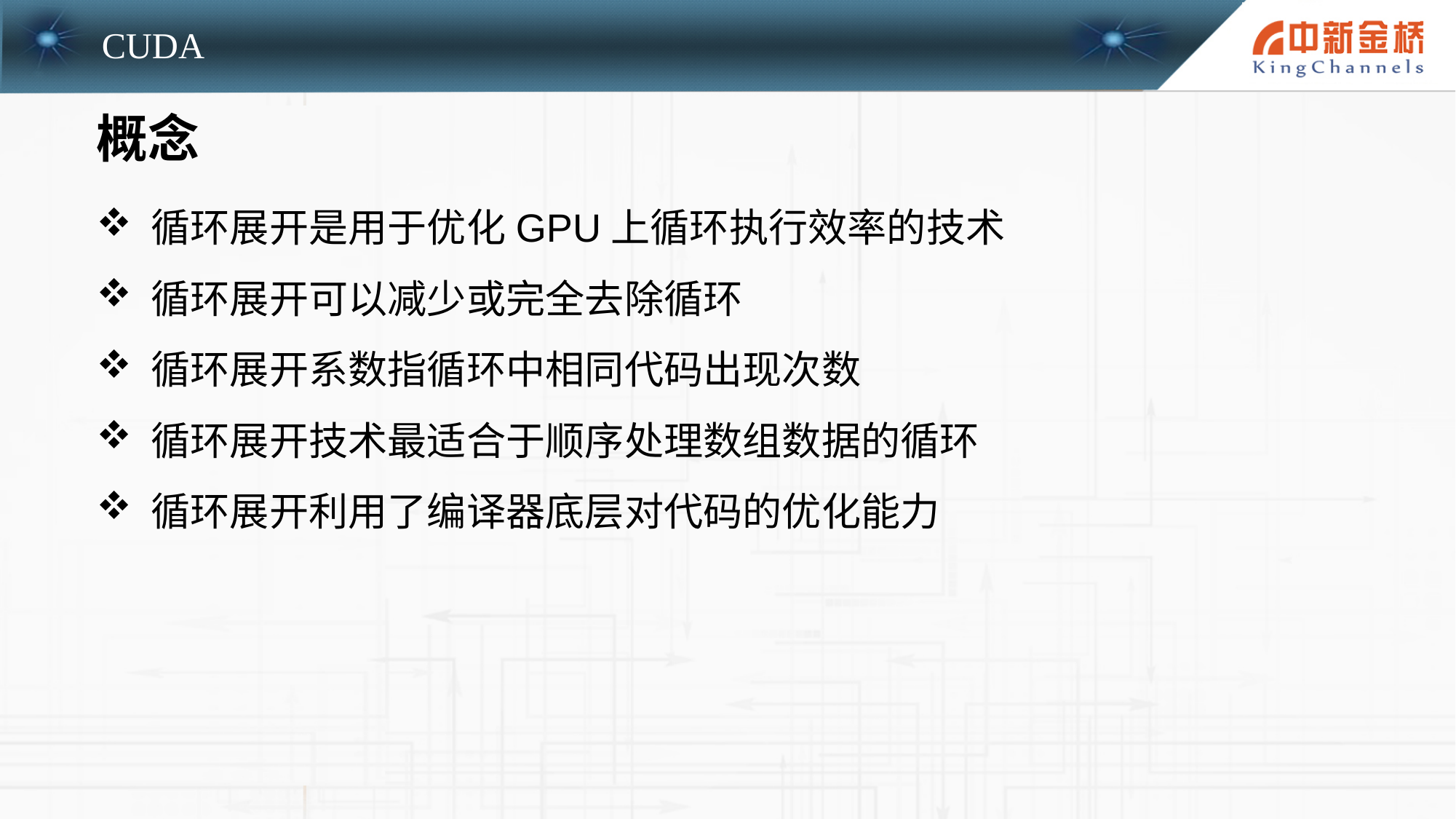

概念
循环展开是用于优化GPU上循环执行效率的技术
循环展开可以减少或完全去除循环
循环展开系数指循环中相同代码出现次数
循环展开技术最适合于顺序处理数组数据的循环
循环展开利用了编译器底层对代码的优化能力